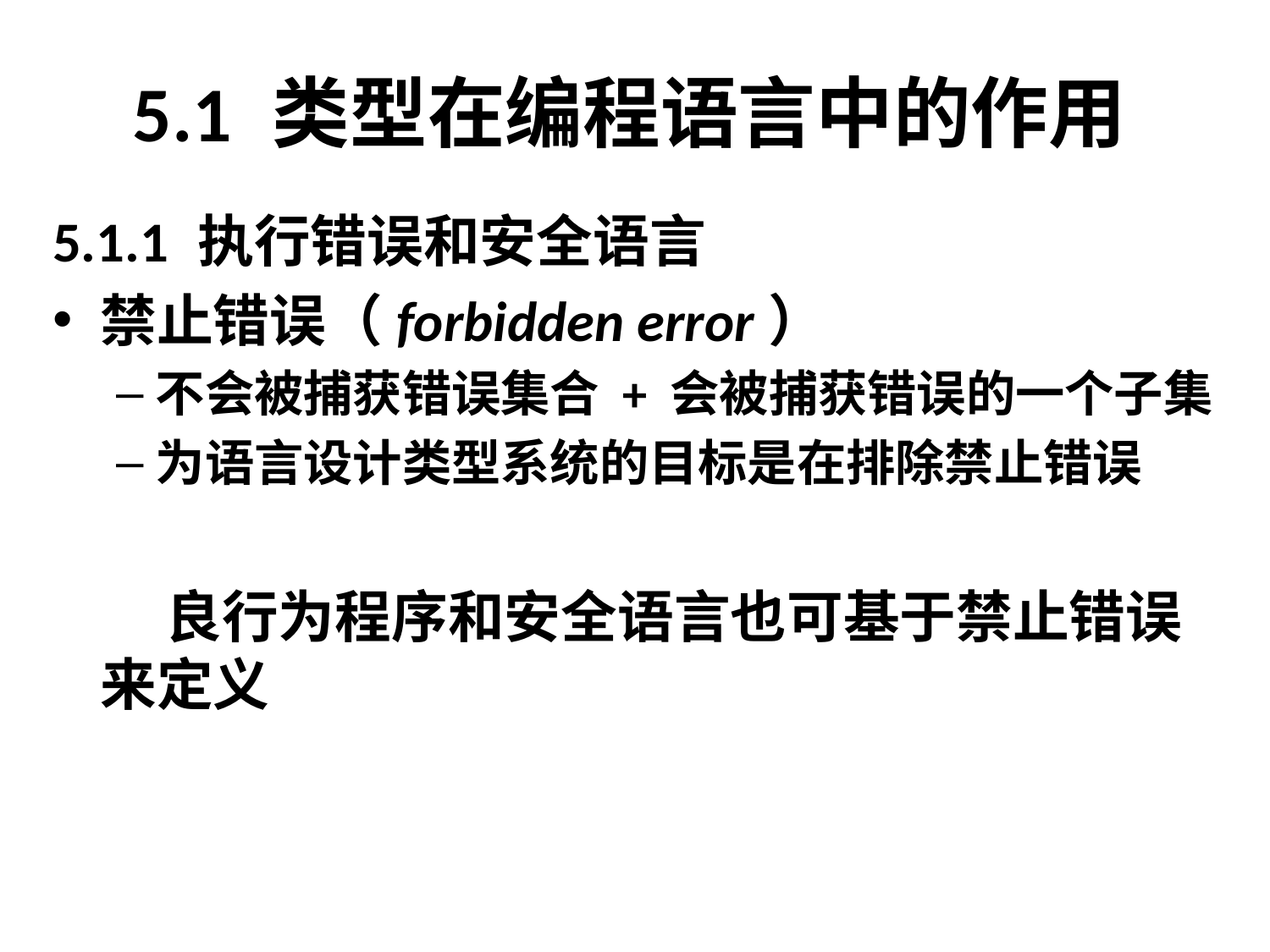

# 5.1 类型在编程语言中的作用
5.1.1 执行错误和安全语言
禁止错误（forbidden error）
不会被捕获错误集合 + 会被捕获错误的一个子集
为语言设计类型系统的目标是在排除禁止错误

	    良行为程序和安全语言也可基于禁止错误来定义